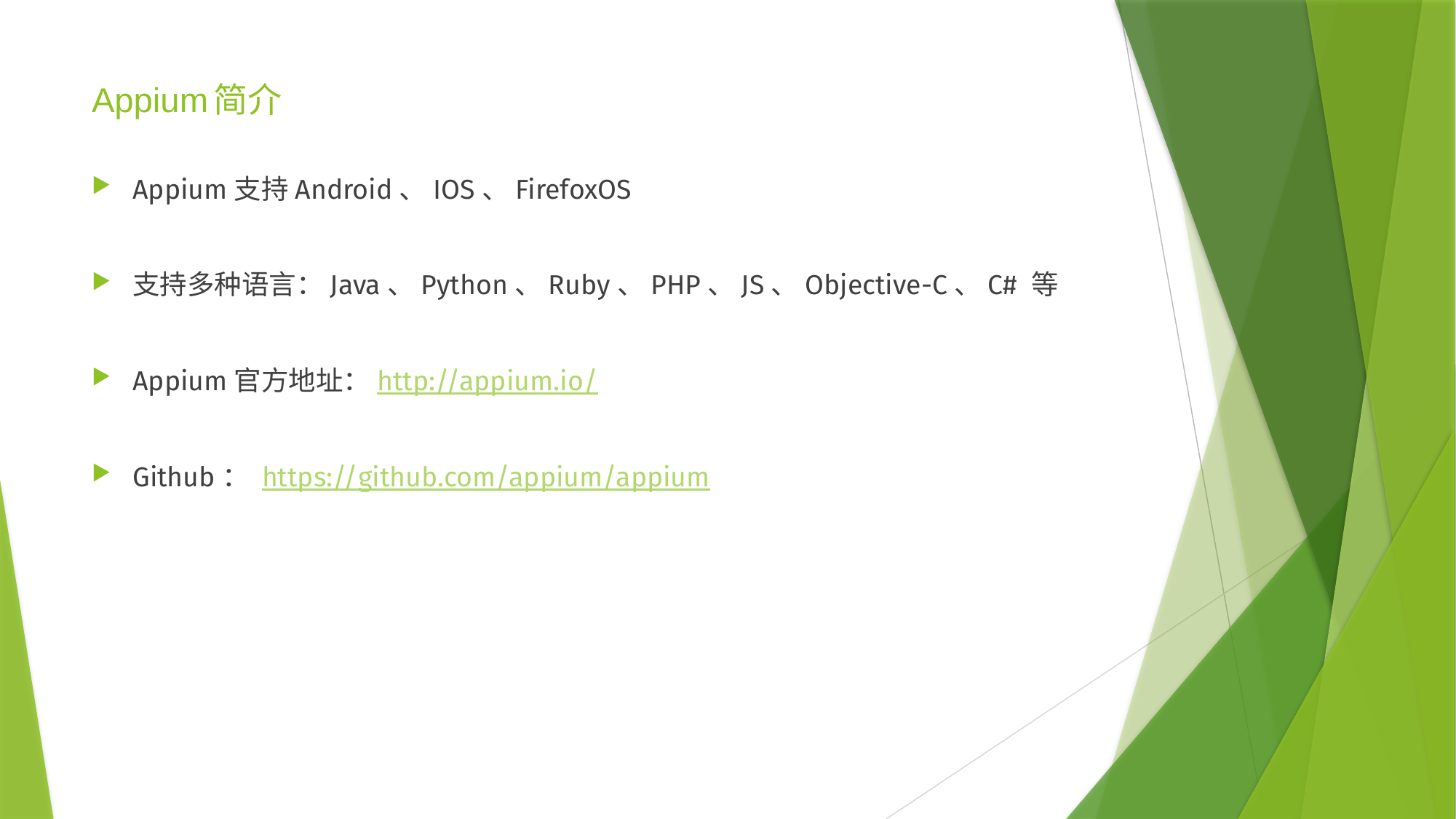

# Appium简介
Appium支持Android、IOS、FirefoxOS

支持多种语言：Java、Python、Ruby、PHP、JS、Objective-C、C# 等

Appium官方地址：http://appium.io/

Github： https://github.com/appium/appium